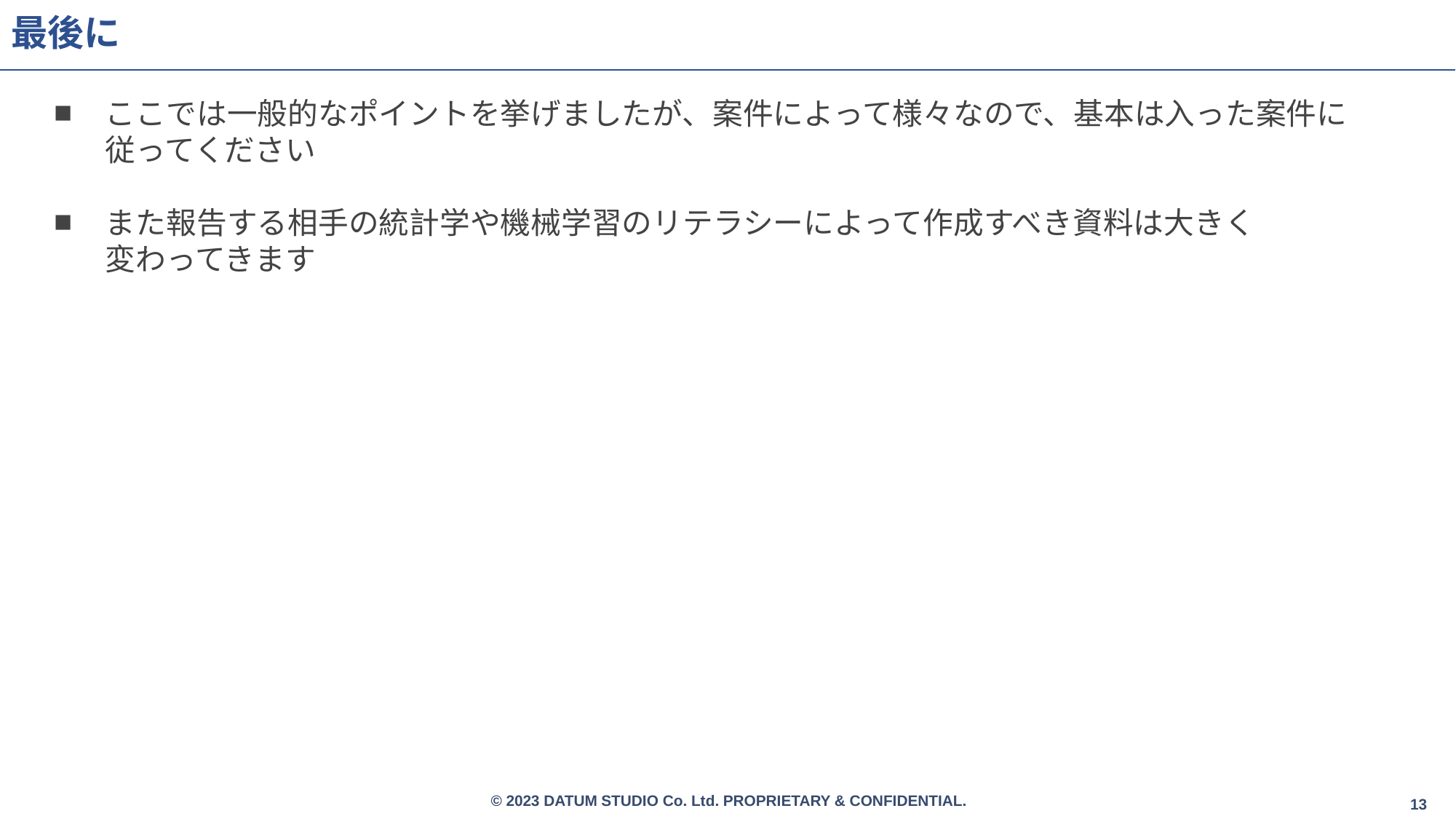

# 最後に
ここでは一般的なポイントを挙げましたが、案件によって様々なので、基本は入った案件に
従ってください

また報告する相手の統計学や機械学習のリテラシーによって作成すべき資料は大きく
変わってきます